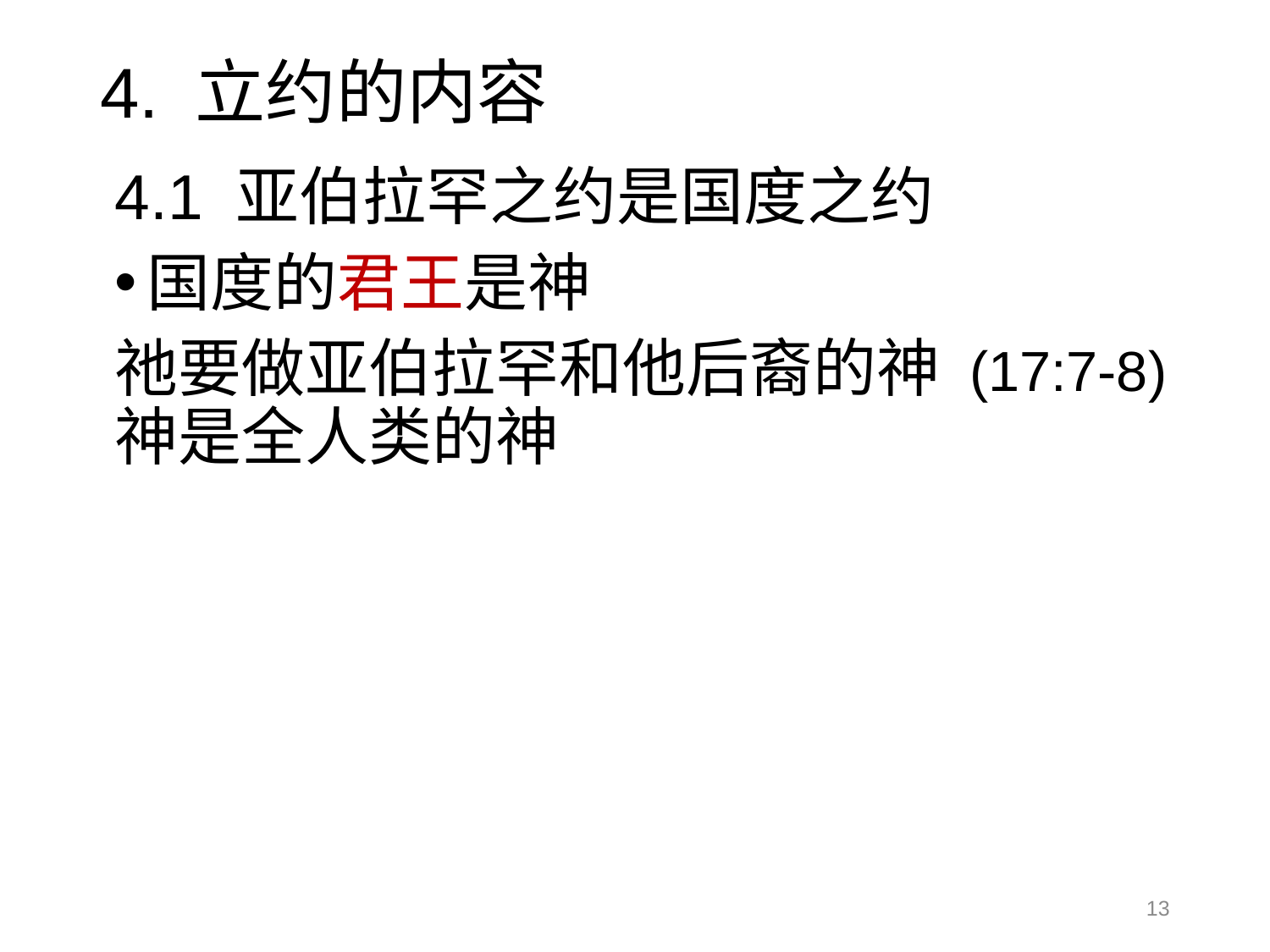

# 4. 立约的内容
4.1 亚伯拉罕之约是国度之约
国度的君王是神
祂要做亚伯拉罕和他后裔的神 (17:7-8)
神是全人类的神
13